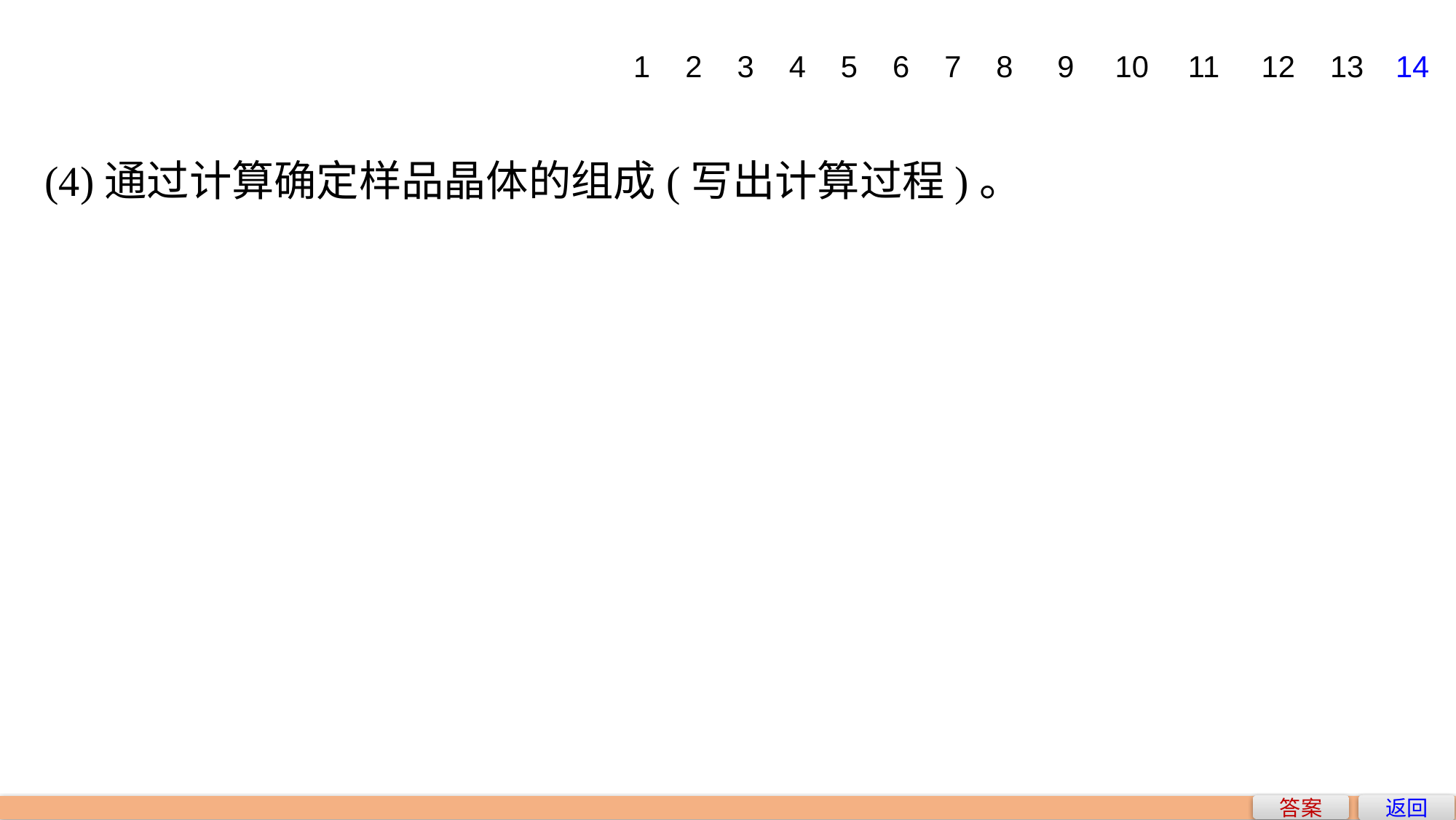

1
2
3
4
5
6
7
8
9
10
11
12
13
14
(4)通过计算确定样品晶体的组成(写出计算过程)。
返回
答案